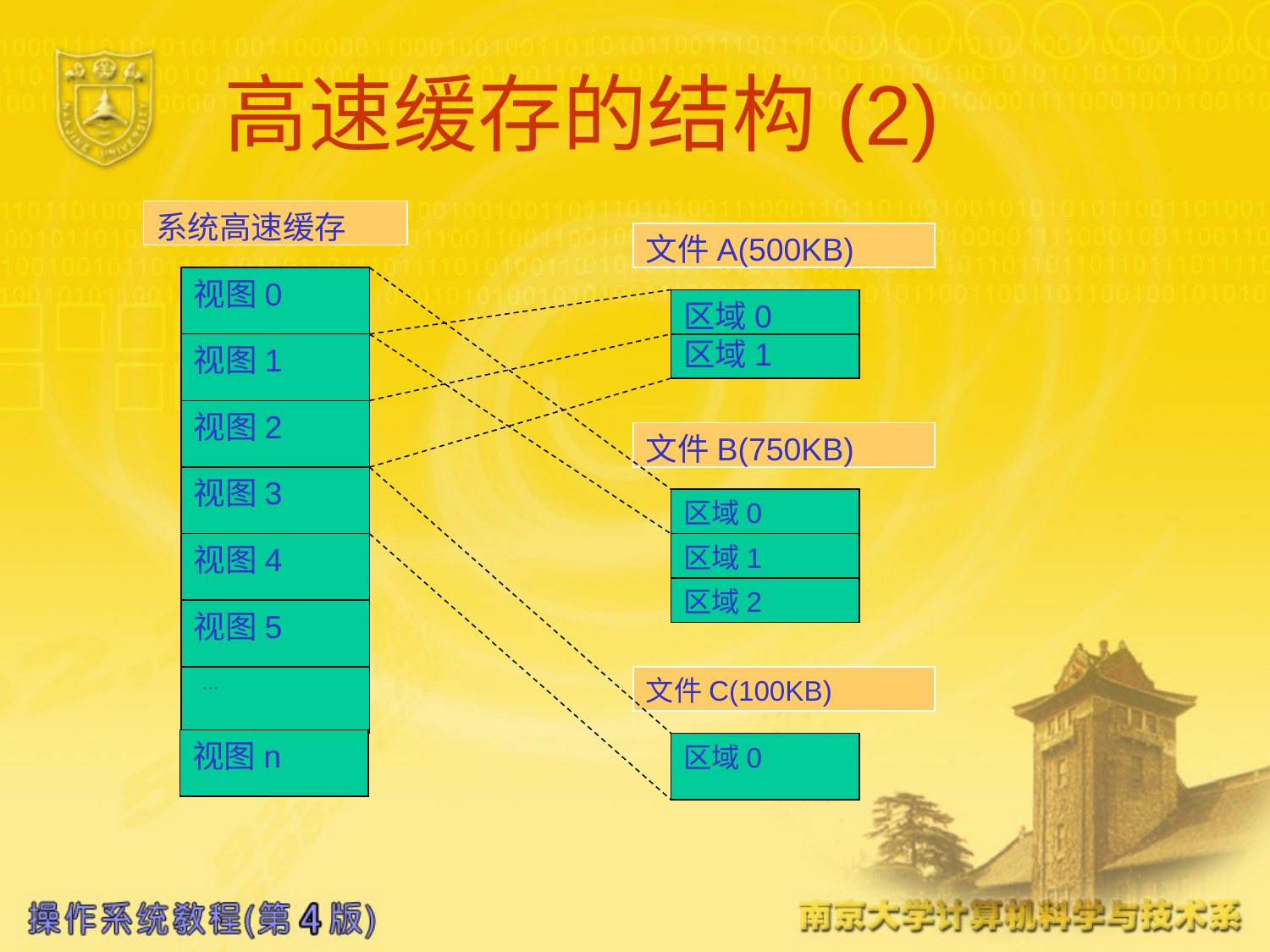

# 高速缓存的结构(2)
系统高速缓存
文件A(500KB)
视图0

区域0
区域1

视图1

视图2

文件B(750KB)
视图3

区域0

视图4

区域1

区域2

视图5

  …

文件C(100KB)
视图n

区域0